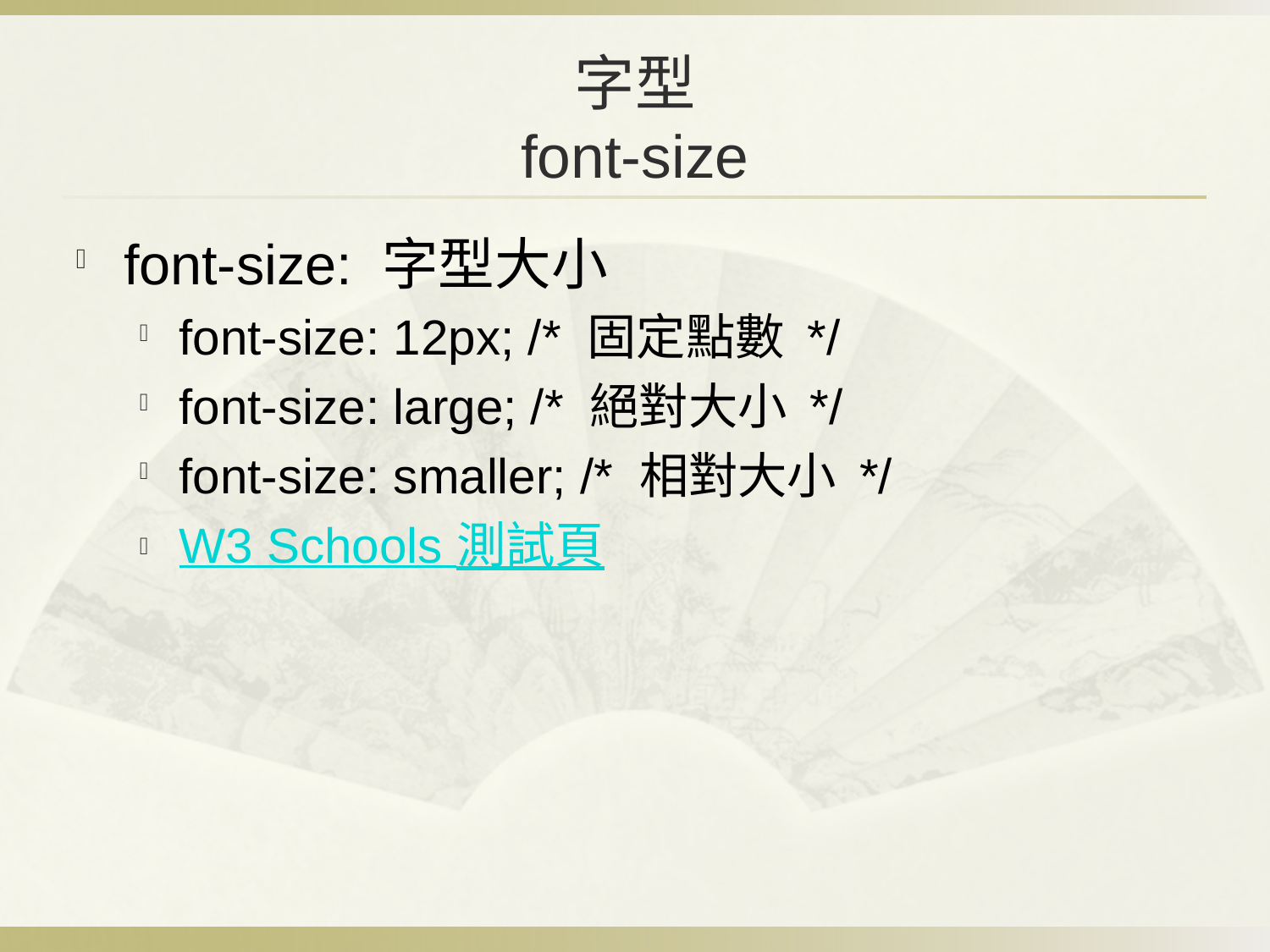

# 字型 font-size
font-size: 字型大小
font-size: 12px; /* 固定點數 */
font-size: large; /* 絕對大小 */
font-size: smaller; /* 相對大小 */
W3 Schools 測試頁